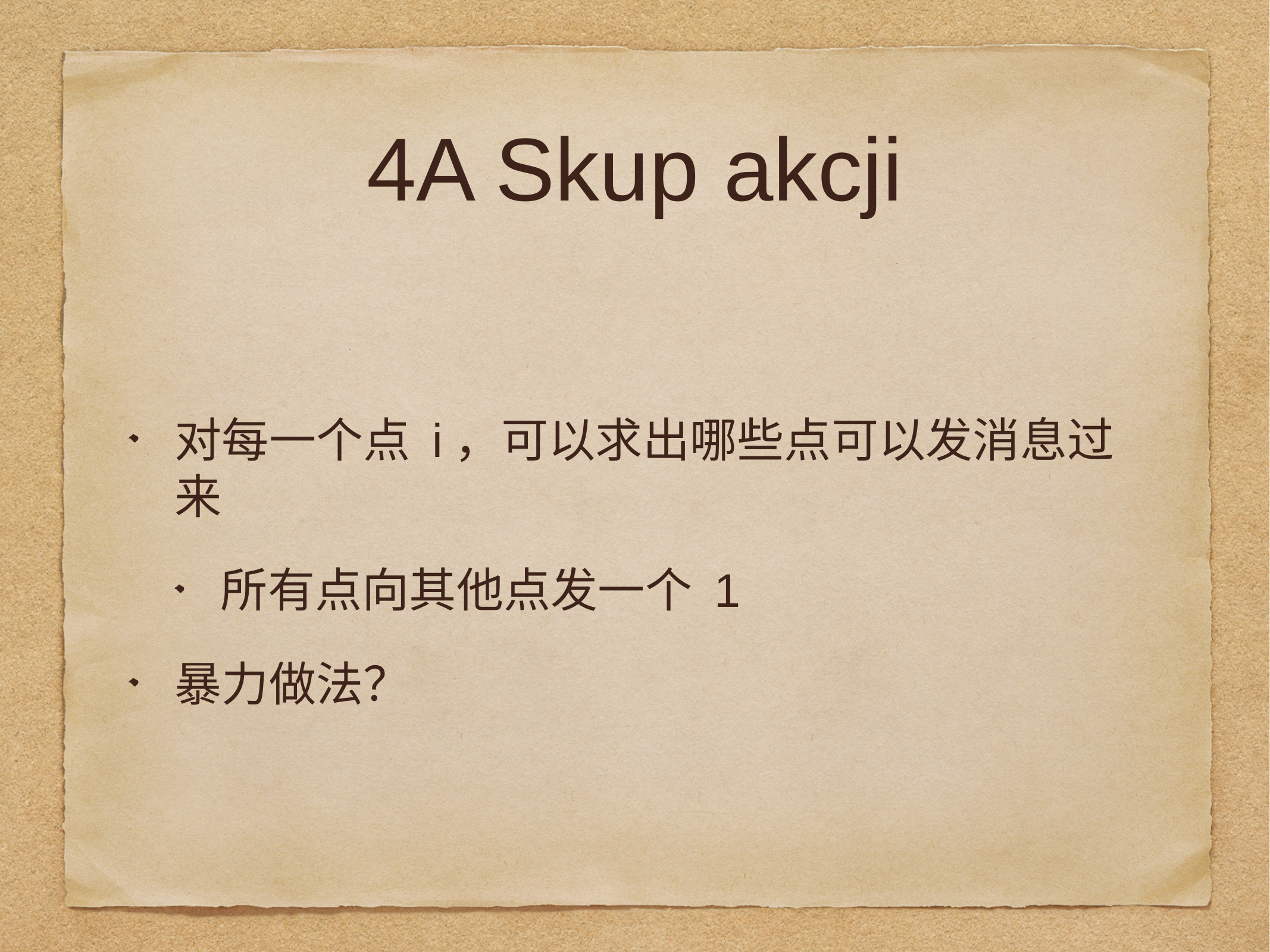

# 4A Skup akcji
对每一个点 i，可以求出哪些点可以发消息过来
所有点向其他点发一个 1
暴力做法？